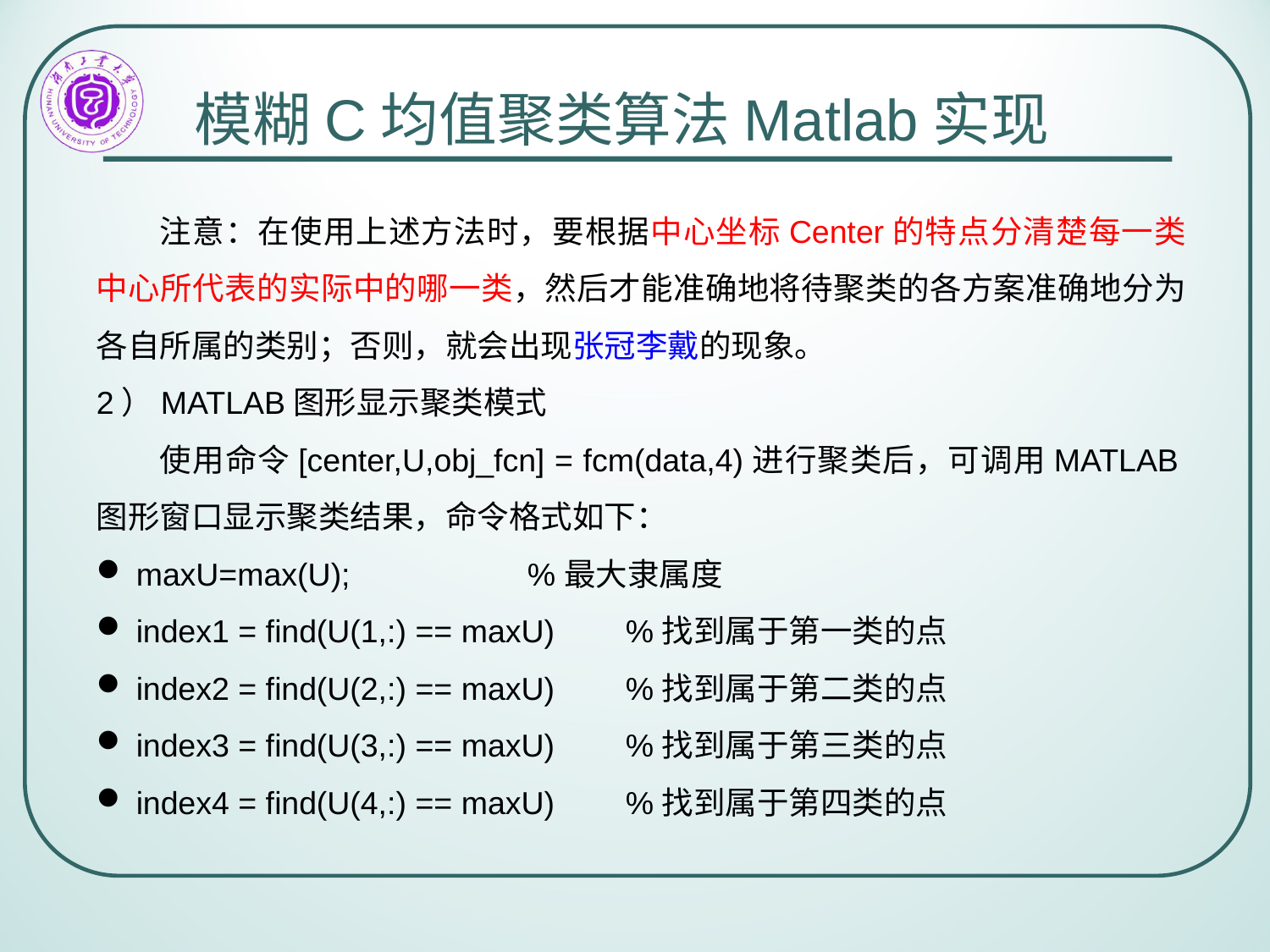

模糊C均值聚类算法Matlab实现
注意：在使用上述方法时，要根据中心坐标Center的特点分清楚每一类中心所代表的实际中的哪一类，然后才能准确地将待聚类的各方案准确地分为各自所属的类别；否则，就会出现张冠李戴的现象。
2）MATLAB图形显示聚类模式
使用命令[center,U,obj_fcn] = fcm(data,4)进行聚类后，可调用MATLAB图形窗口显示聚类结果，命令格式如下：
maxU=max(U);                    %最大隶属度
index1 = find(U(1,:) == maxU)        %找到属于第一类的点
index2 = find(U(2,:) == maxU)        %找到属于第二类的点
index3 = find(U(3,:) == maxU)        %找到属于第三类的点
index4 = find(U(4,:) == maxU)        %找到属于第四类的点